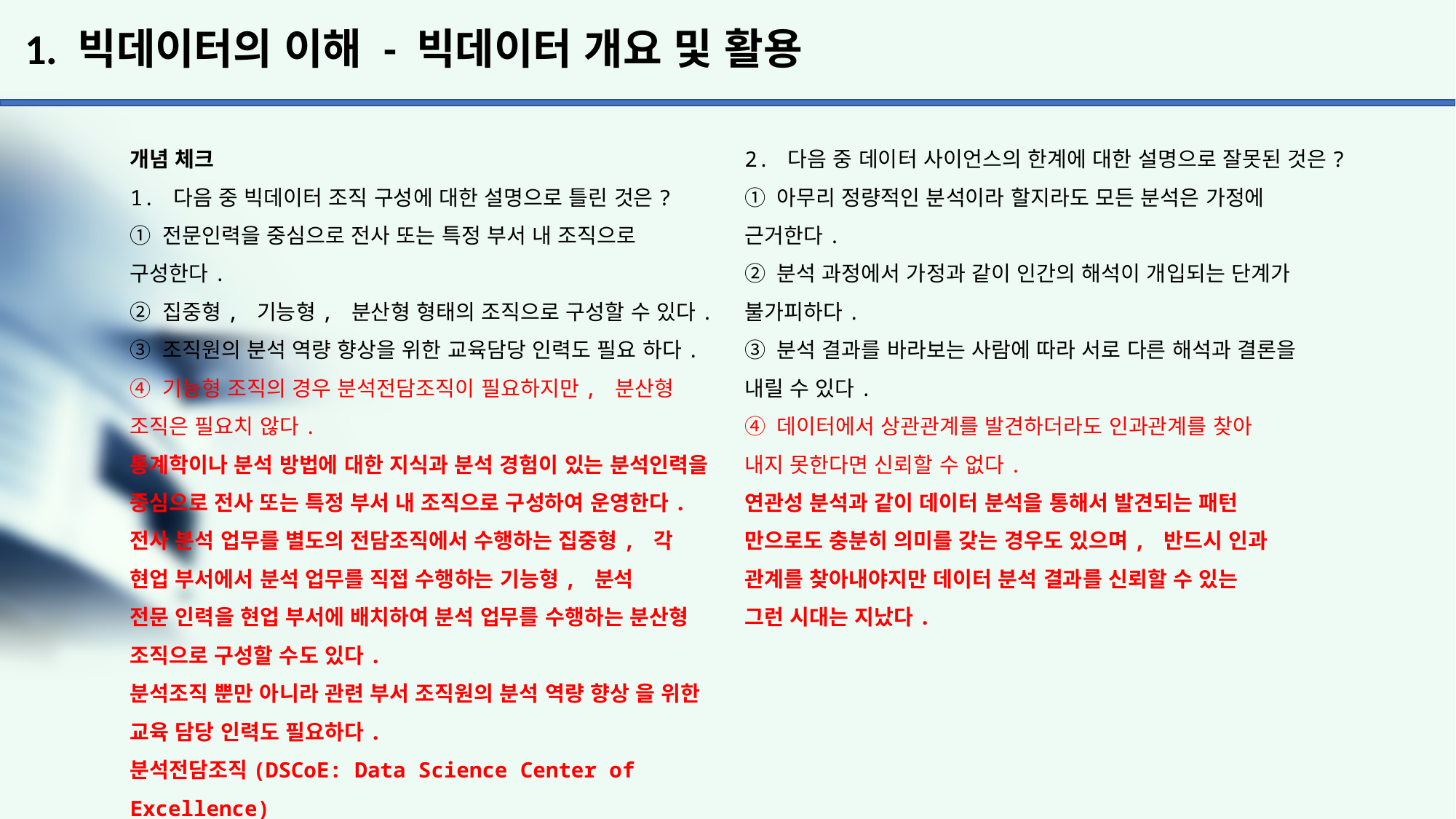

# 1. 빅데이터의 이해 - 빅데이터 개요 및 활용
개념 체크
1. 다음 중 빅데이터 조직 구성에 대한 설명으로 틀린 것은?
① 전문인력을 중심으로 전사 또는 특정 부서 내 조직으로 구성한다.
② 집중형, 기능형, 분산형 형태의 조직으로 구성할 수 있다.
③ 조직원의 분석 역량 향상을 위한 교육담당 인력도 필요 하다.
④ 기능형 조직의 경우 분석전담조직이 필요하지만, 분산형 조직은 필요치 않다.
통계학이나 분석 방법에 대한 지식과 분석 경험이 있는 분석인력을 중심으로 전사 또는 특정 부서 내 조직으로 구성하여 운영한다.
전사 분석 업무를 별도의 전담조직에서 수행하는 집중형, 각 현업 부서에서 분석 업무를 직접 수행하는 기능형, 분석
전문 인력을 현업 부서에 배치하여 분석 업무를 수행하는 분산형 조직으로 구성할 수도 있다.
분석조직 뿐만 아니라 관련 부서 조직원의 분석 역량 향상 을 위한 교육 담당 인력도 필요하다.
분석전담조직(DSCoE: Data Science Center of Excellence)
은 집중형, 분산형 조직에서는 필요하지만, 기능형 조직에
서는 필요하지 않다.
2. 다음 중 데이터 사이언스의 한계에 대한 설명으로 잘못된 것은?
① 아무리 정량적인 분석이라 할지라도 모든 분석은 가정에 근거한다.
② 분석 과정에서 가정과 같이 인간의 해석이 개입되는 단계가 불가피하다.
③ 분석 결과를 바라보는 사람에 따라 서로 다른 해석과 결론을 내릴 수 있다.
④ 데이터에서 상관관계를 발견하더라도 인과관계를 찾아
내지 못한다면 신뢰할 수 없다.
연관성 분석과 같이 데이터 분석을 통해서 발견되는 패턴
만으로도 충분히 의미를 갖는 경우도 있으며, 반드시 인과
관계를 찾아내야지만 데이터 분석 결과를 신뢰할 수 있는
그런 시대는 지났다.